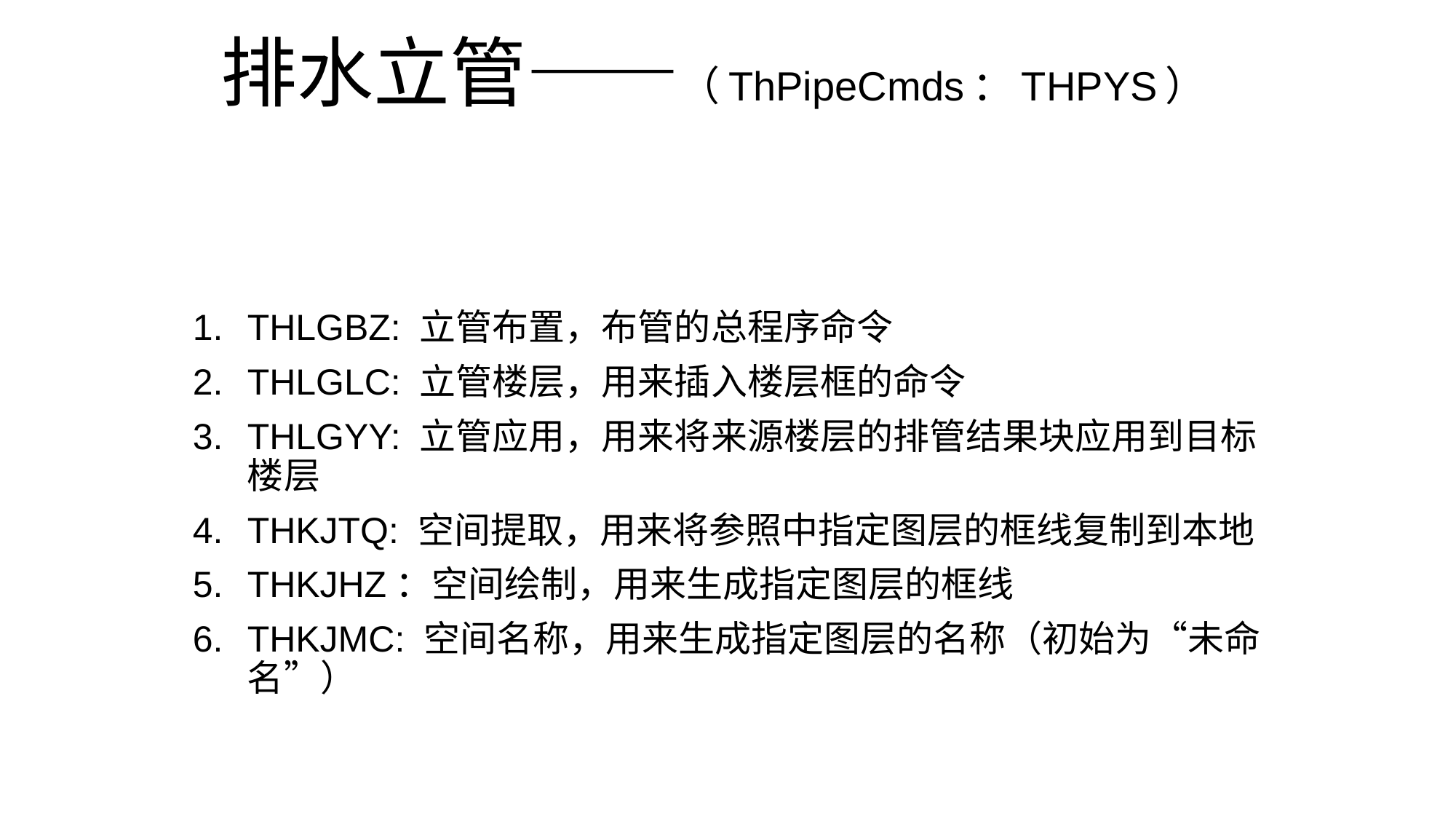

# 排水立管——（ThPipeCmds：THPYS）
THLGBZ: 立管布置，布管的总程序命令
THLGLC: 立管楼层，用来插入楼层框的命令
THLGYY: 立管应用，用来将来源楼层的排管结果块应用到目标楼层
THKJTQ: 空间提取，用来将参照中指定图层的框线复制到本地
THKJHZ：空间绘制，用来生成指定图层的框线
THKJMC: 空间名称，用来生成指定图层的名称（初始为“未命名”）